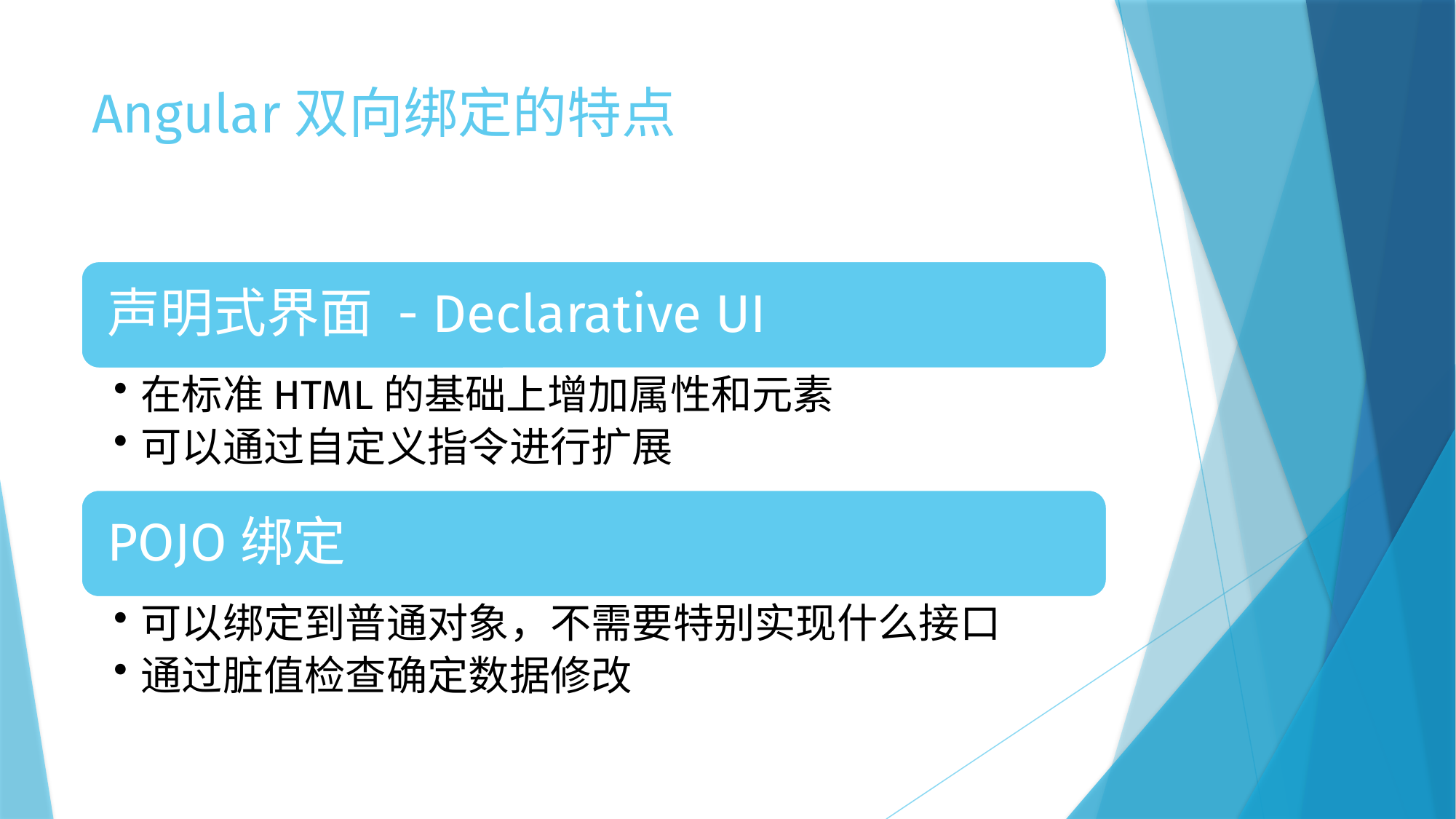

# Angular双向绑定的特点
声明式界面 - Declarative UI
在标准HTML的基础上增加属性和元素
可以通过自定义指令进行扩展
POJO绑定
可以绑定到普通对象，不需要特别实现什么接口
通过脏值检查确定数据修改